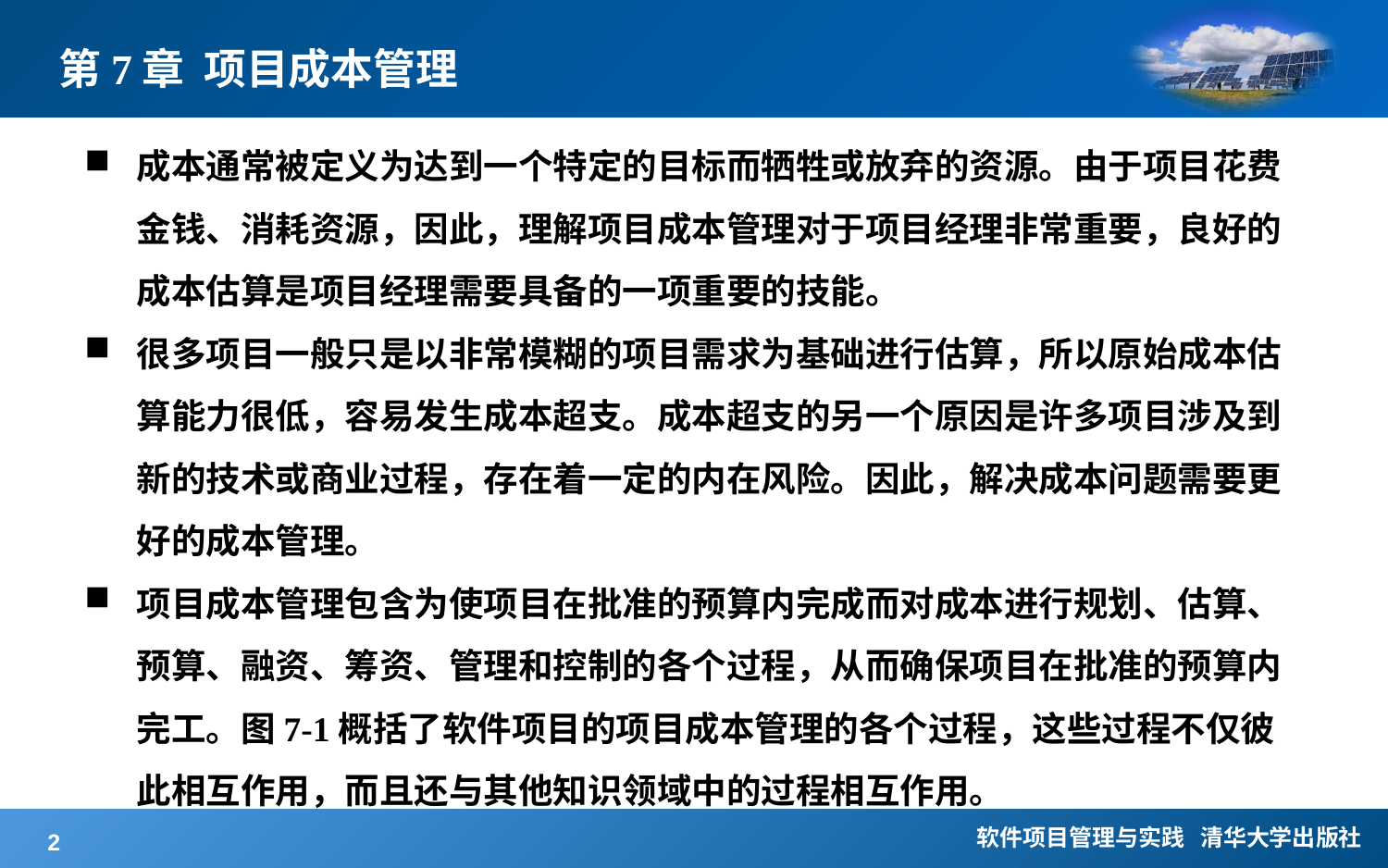

# 第7章  项目成本管理
成本通常被定义为达到一个特定的目标而牺牲或放弃的资源。由于项目花费金钱、消耗资源，因此，理解项目成本管理对于项目经理非常重要，良好的成本估算是项目经理需要具备的一项重要的技能。
很多项目一般只是以非常模糊的项目需求为基础进行估算，所以原始成本估算能力很低，容易发生成本超支。成本超支的另一个原因是许多项目涉及到新的技术或商业过程，存在着一定的内在风险。因此，解决成本问题需要更好的成本管理。
项目成本管理包含为使项目在批准的预算内完成而对成本进行规划、估算、预算、融资、筹资、管理和控制的各个过程，从而确保项目在批准的预算内完工。图7-1概括了软件项目的项目成本管理的各个过程，这些过程不仅彼此相互作用，而且还与其他知识领域中的过程相互作用。